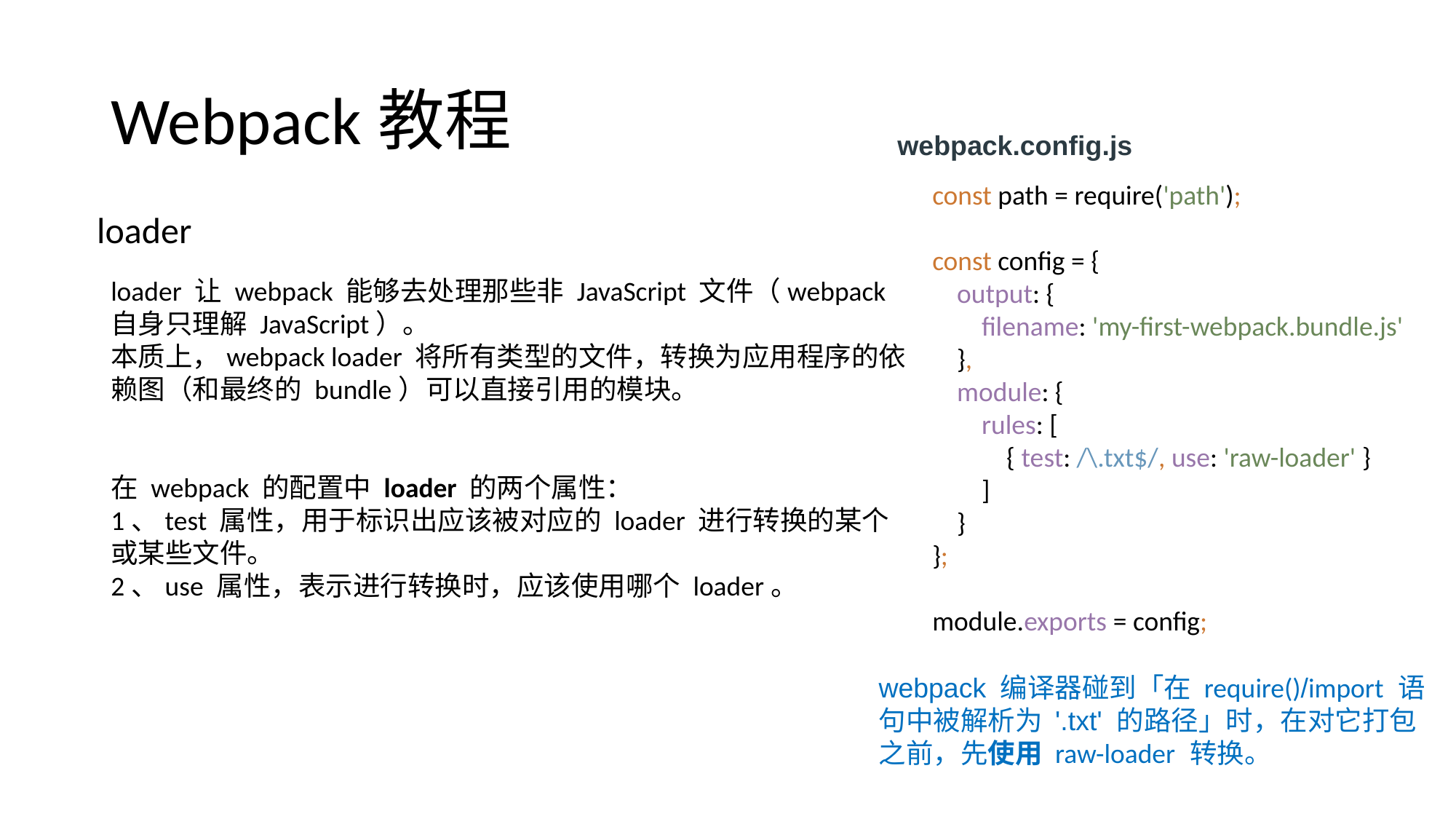

# Webpack教程
webpack.config.js
const path = require('path');
const config = {
    output: {
        filename: 'my-first-webpack.bundle.js'
    },
    module: {
        rules: [
            { test: /\.txt$/, use: 'raw-loader' }
        ]
    }
};
module.exports = config;
loader
loader 让 webpack 能够去处理那些非 JavaScript 文件（webpack 自身只理解 JavaScript）。
本质上，webpack loader 将所有类型的文件，转换为应用程序的依赖图（和最终的 bundle）可以直接引用的模块。

在 webpack 的配置中 loader 的两个属性：
1、test 属性，用于标识出应该被对应的 loader 进行转换的某个或某些文件。
2、use 属性，表示进行转换时，应该使用哪个 loader。

webpack 编译器碰到「在 require()/import 语句中被解析为 '.txt' 的路径」时，在对它打包之前，先使用 raw-loader 转换。